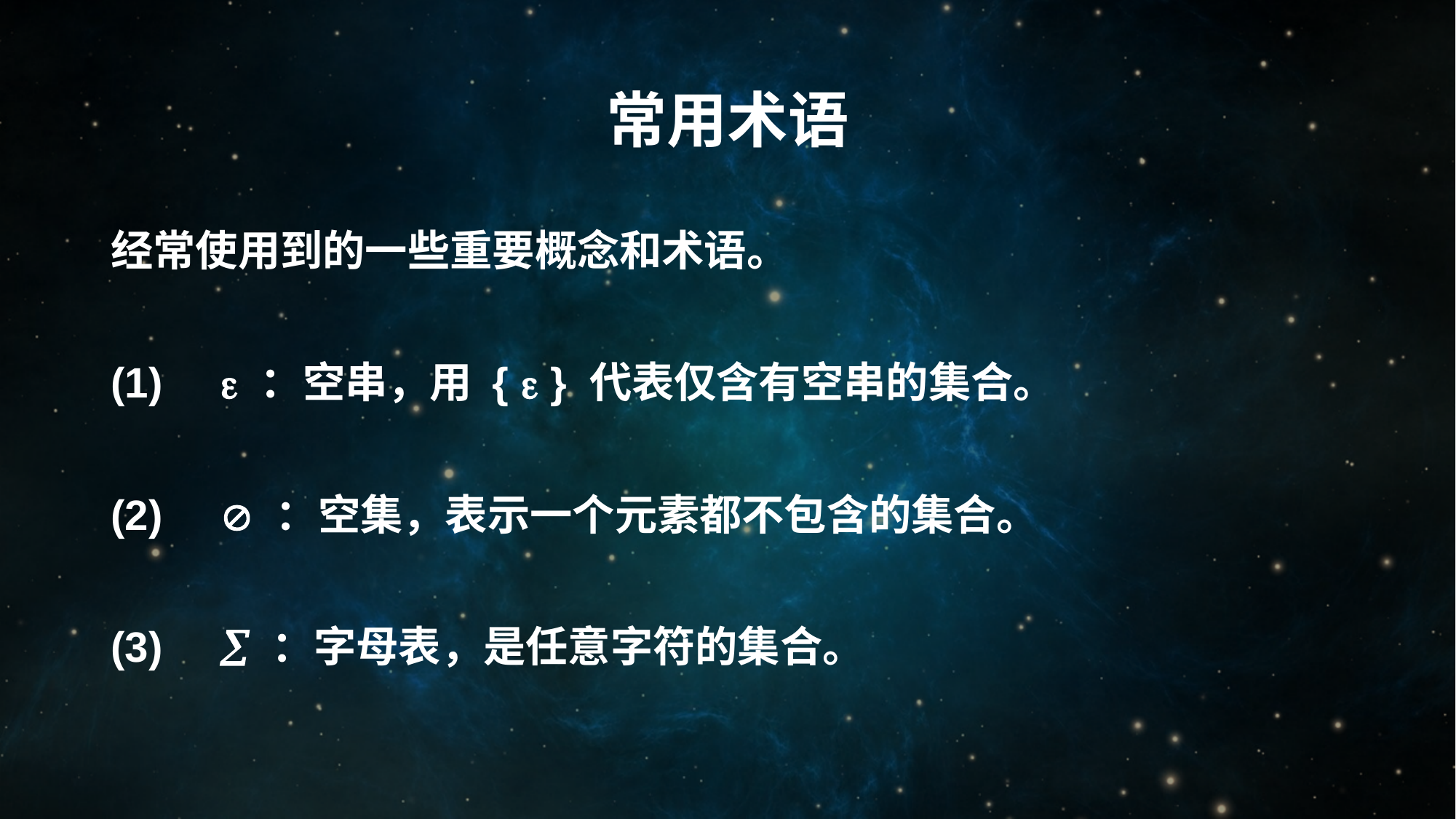

# 常用术语
经常使用到的一些重要概念和术语。

(1)	ε ：空串，用 { ε } 代表仅含有空串的集合。

(2)	∅ ：空集，表示一个元素都不包含的集合。

(3)	∑ ：字母表，是任意字符的集合。